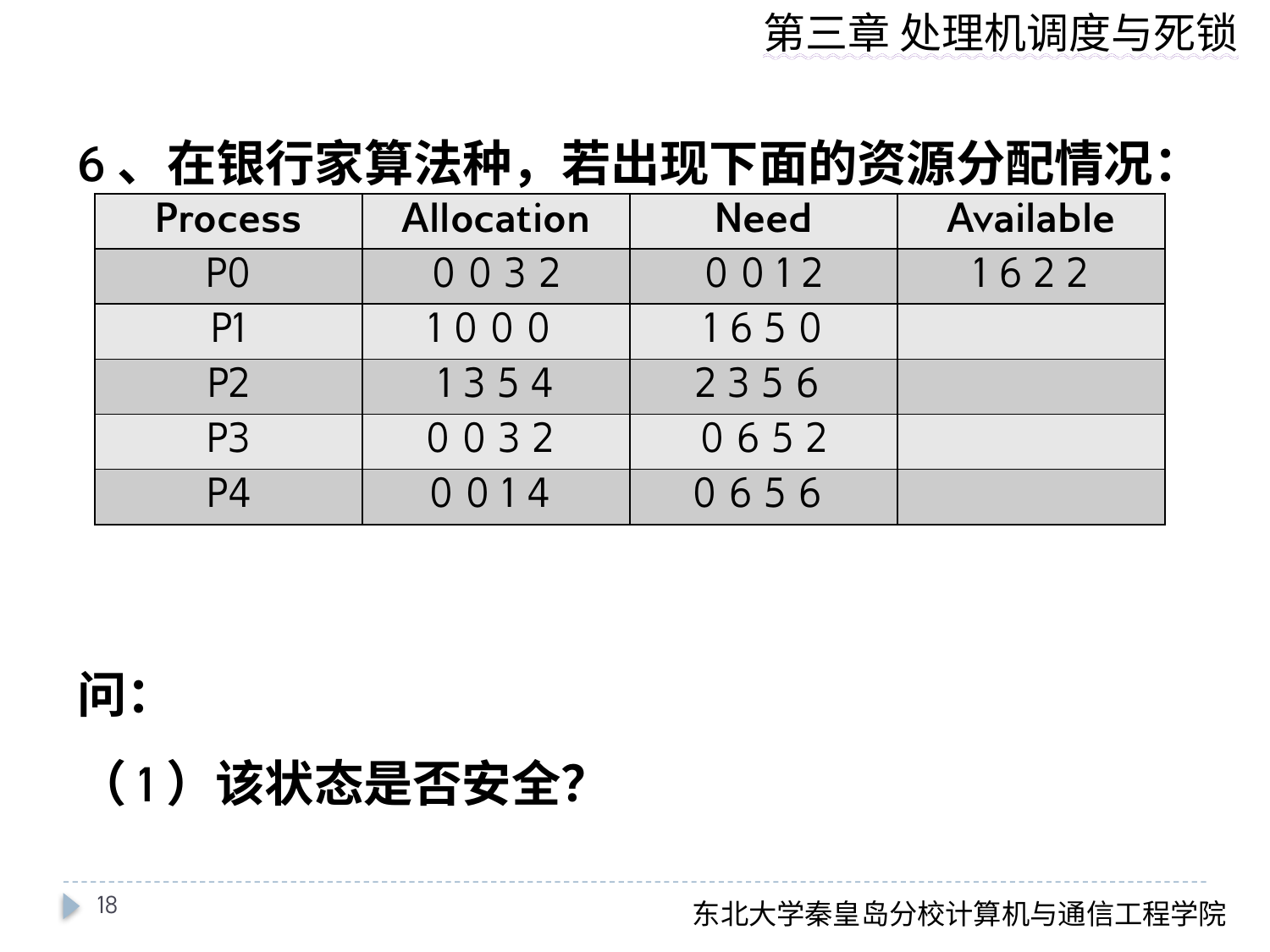

6、在银行家算法种，若出现下面的资源分配情况：

问：
（1）该状态是否安全？

| Process | Allocation | Need | Available |
| --- | --- | --- | --- |
| P0 | 0 0 3 2 | 0 0 1 2 | 1 6 2 2 |
| P1 | 1 0 0 0 | 1 6 5 0 |  |
| P2 | 1 3 5 4 | 2 3 5 6 |  |
| P3 | 0 0 3 2 | 0 6 5 2 |  |
| P4 | 0 0 1 4 | 0 6 5 6 |  |
18